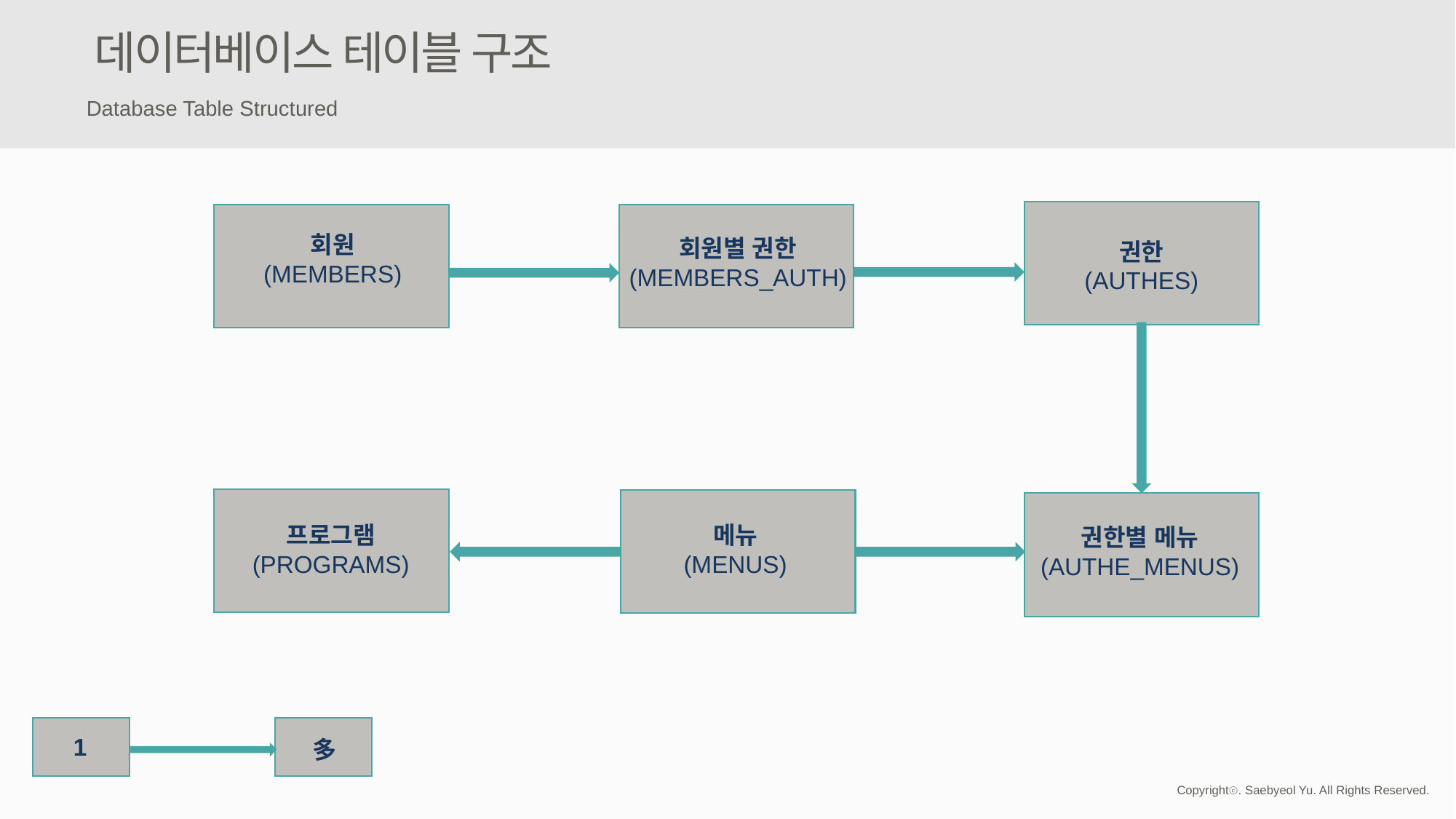

데이터베이스 테이블 구조
Database Table Structured

회원
(MEMBERS)
회원별 권한
(MEMBERS_AUTH)
권한
(AUTHES)

프로그램
(PROGRAMS)
메뉴
(MENUS)
권한별 메뉴
(AUTHE_MENUS)

1
多